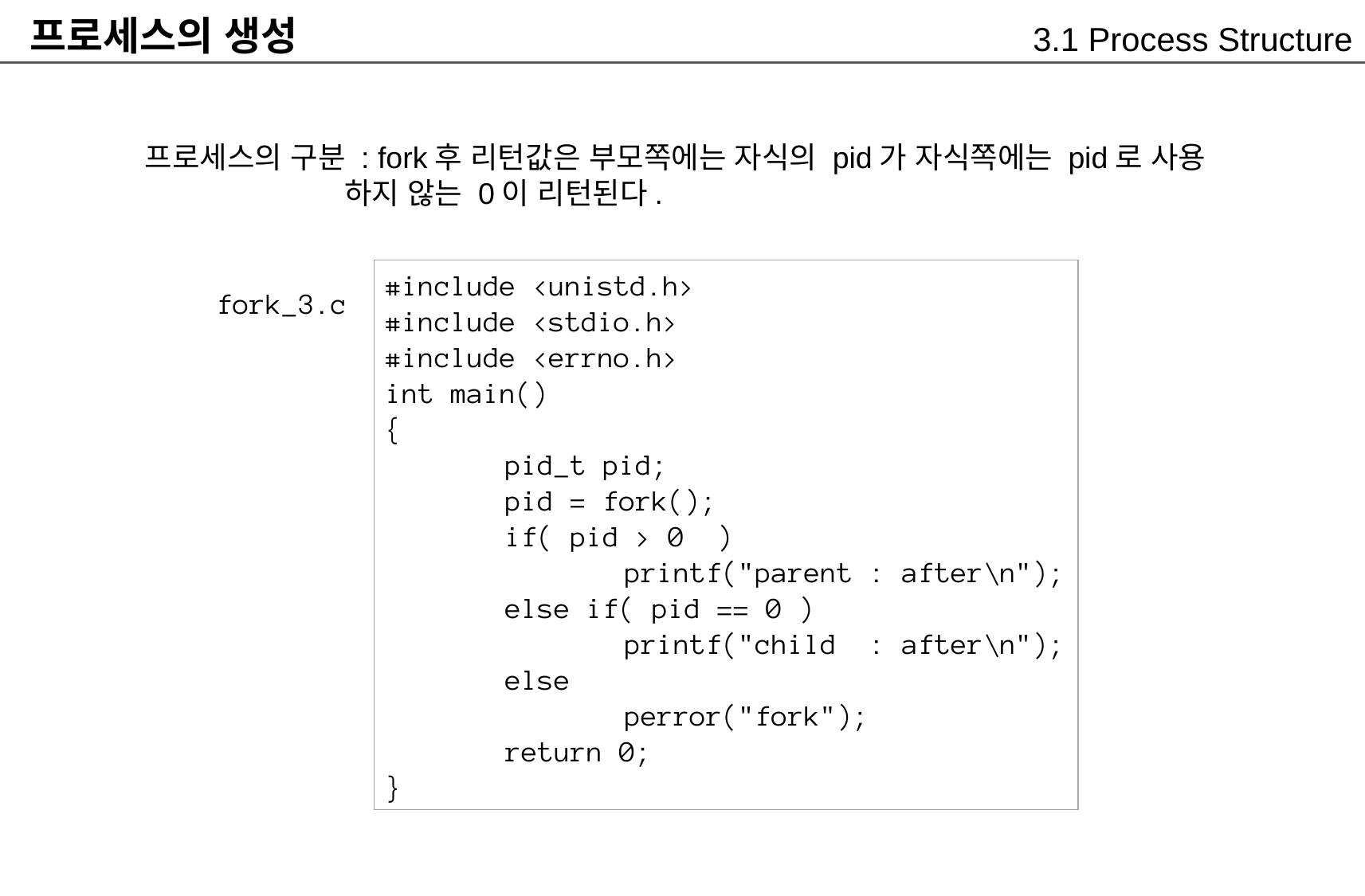

# 프로세스의 생성
3.1 Process Structure

프로세스의 구분 : fork후 리턴값은 부모쪽에는 자식의 pid가 자식쪽에는 pid로 사용
                       하지 않는 0이 리턴된다.
#include <unistd.h>
#include <stdio.h>
#include <errno.h>
int main()
{
	pid_t pid;
	pid = fork();
	if( pid > 0  )
		printf("parent : after\n");
	else if( pid == 0 )
		printf("child  : after\n");
	else
		perror("fork");
	return 0;
}
fork_3.c